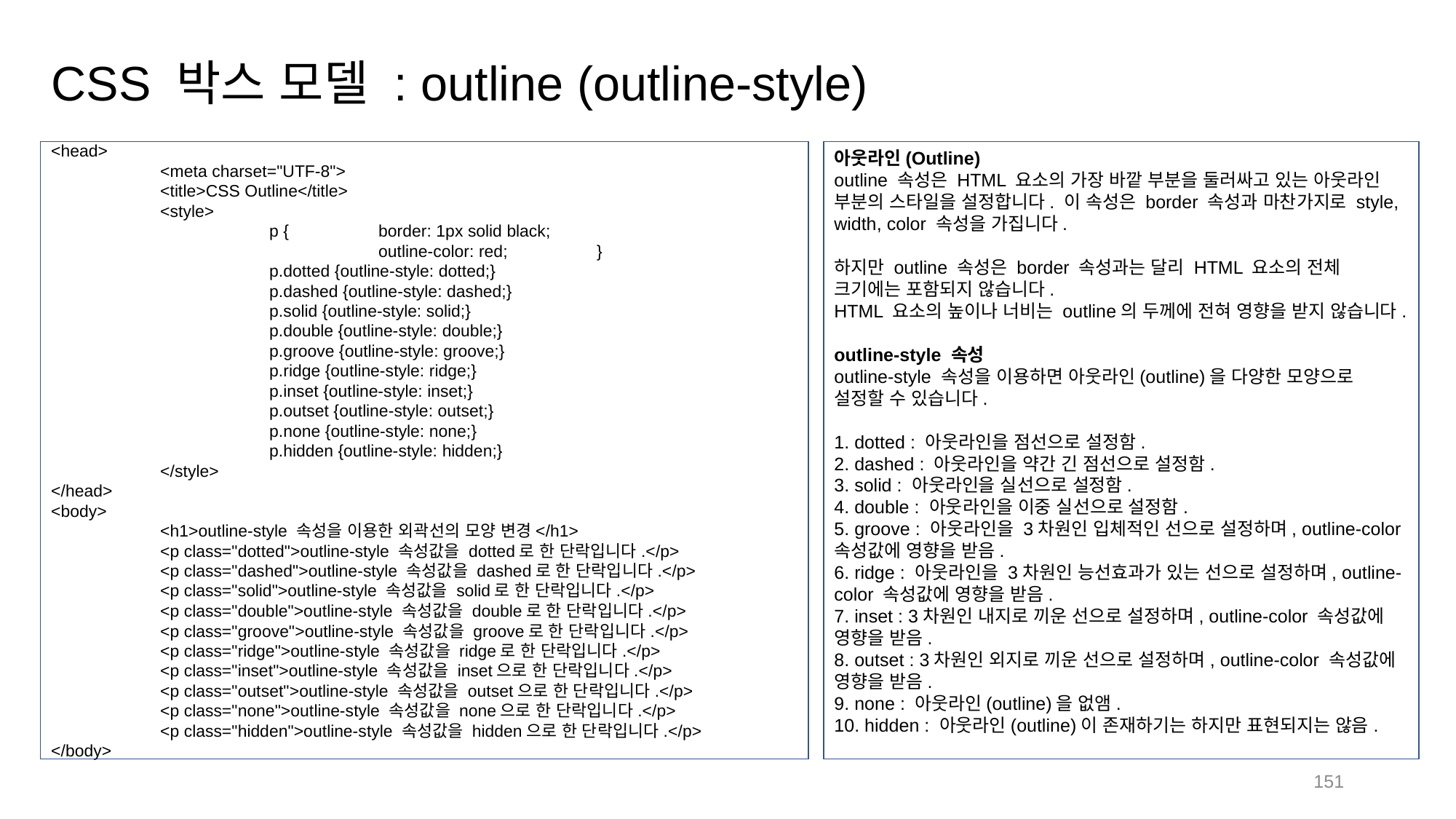

# CSS 박스 모델 : outline (outline-style)
<head>
	<meta charset="UTF-8">
	<title>CSS Outline</title>
	<style>
		p {	border: 1px solid black;
			outline-color: red;	}
		p.dotted {outline-style: dotted;}
		p.dashed {outline-style: dashed;}
		p.solid {outline-style: solid;}
		p.double {outline-style: double;}
		p.groove {outline-style: groove;}
		p.ridge {outline-style: ridge;}
		p.inset {outline-style: inset;}
		p.outset {outline-style: outset;}
		p.none {outline-style: none;}
		p.hidden {outline-style: hidden;}
	</style>
</head>
<body>
	<h1>outline-style 속성을 이용한 외곽선의 모양 변경</h1>
	<p class="dotted">outline-style 속성값을 dotted로 한 단락입니다.</p>
	<p class="dashed">outline-style 속성값을 dashed로 한 단락입니다.</p>
	<p class="solid">outline-style 속성값을 solid로 한 단락입니다.</p>
	<p class="double">outline-style 속성값을 double로 한 단락입니다.</p>
	<p class="groove">outline-style 속성값을 groove로 한 단락입니다.</p>
	<p class="ridge">outline-style 속성값을 ridge로 한 단락입니다.</p>
	<p class="inset">outline-style 속성값을 inset으로 한 단락입니다.</p>
	<p class="outset">outline-style 속성값을 outset으로 한 단락입니다.</p>
	<p class="none">outline-style 속성값을 none으로 한 단락입니다.</p>
	<p class="hidden">outline-style 속성값을 hidden으로 한 단락입니다.</p>
</body>
아웃라인(Outline)
outline 속성은 HTML 요소의 가장 바깥 부분을 둘러싸고 있는 아웃라인 부분의 스타일을 설정합니다. 이 속성은 border 속성과 마찬가지로 style, width, color 속성을 가집니다.

하지만 outline 속성은 border 속성과는 달리 HTML 요소의 전체 크기에는 포함되지 않습니다.
HTML 요소의 높이나 너비는 outline의 두께에 전혀 영향을 받지 않습니다.

outline-style 속성
outline-style 속성을 이용하면 아웃라인(outline)을 다양한 모양으로 설정할 수 있습니다.

1. dotted : 아웃라인을 점선으로 설정함.
2. dashed : 아웃라인을 약간 긴 점선으로 설정함.
3. solid : 아웃라인을 실선으로 설정함.
4. double : 아웃라인을 이중 실선으로 설정함.
5. groove : 아웃라인을 3차원인 입체적인 선으로 설정하며, outline-color 속성값에 영향을 받음.
6. ridge : 아웃라인을 3차원인 능선효과가 있는 선으로 설정하며, outline-color 속성값에 영향을 받음.
7. inset : 3차원인 내지로 끼운 선으로 설정하며, outline-color 속성값에 영향을 받음.
8. outset : 3차원인 외지로 끼운 선으로 설정하며, outline-color 속성값에 영향을 받음.
9. none : 아웃라인(outline)을 없앰.
10. hidden : 아웃라인(outline)이 존재하기는 하지만 표현되지는 않음.

151